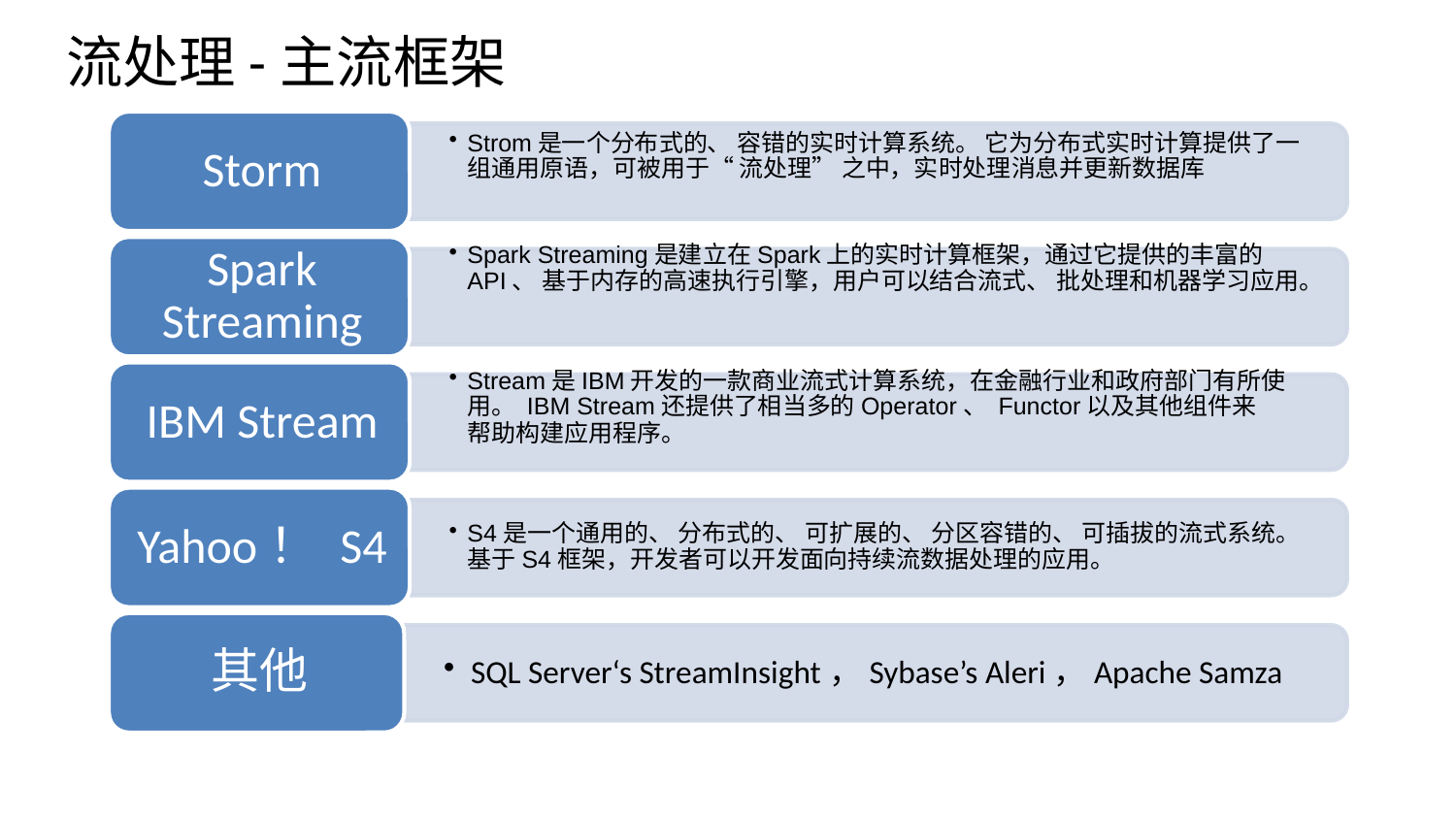

# 流处理-主流框架
Strom是一个分布式的、 容错的实时计算系统。 它为分布式实时计算提供了一组通用原语，可被用于“ 流处理” 之中，实时处理消息并更新数据库
Storm
Spark Streaming是建立在Spark上的实时计算框架，通过它提供的丰富的API、 基于内存的高速执行引擎，用户可以结合流式、 批处理和机器学习应用。
Spark Streaming
Stream是IBM开发的一款商业流式计算系统，在金融行业和政府部门有所使用。 IBM Stream还提供了相当多的Operator、 Functor以及其他组件来
帮助构建应用程序。
IBM Stream
S4是一个通用的、 分布式的、 可扩展的、 分区容错的、 可插拔的流式系统。基于S4框架，开发者可以开发面向持续流数据处理的应用。
Yahoo！ S4
SQL Server‘s StreamInsight，Sybase’s Aleri，Apache Samza
其他